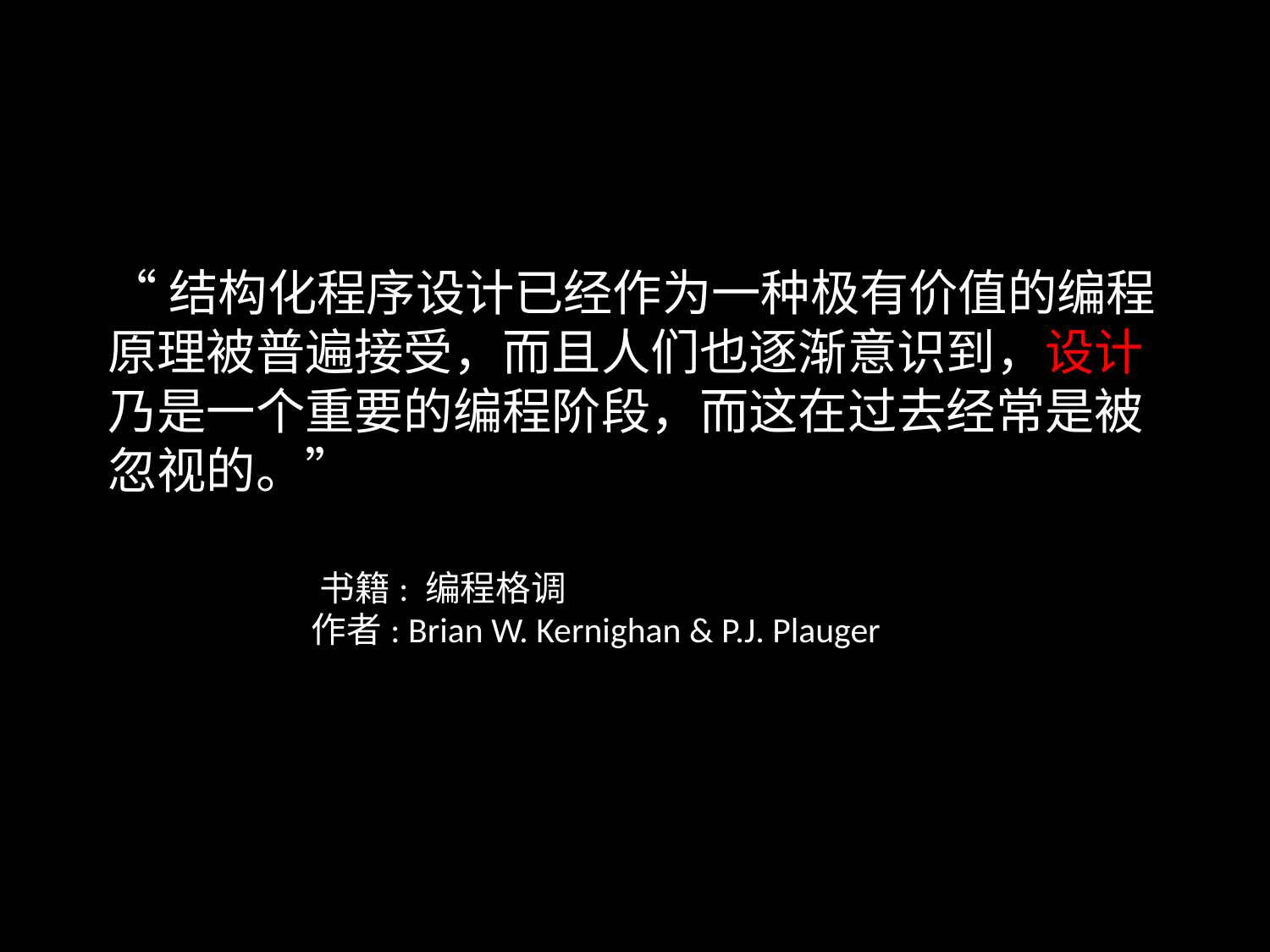

# “结构化程序设计已经作为一种极有价值的编程原理被普遍接受，而且人们也逐渐意识到，设计乃是一个重要的编程阶段，而这在过去经常是被忽视的。”
                          书籍: 编程格调
                          作者: Brian W. Kernighan & P.J. Plauger